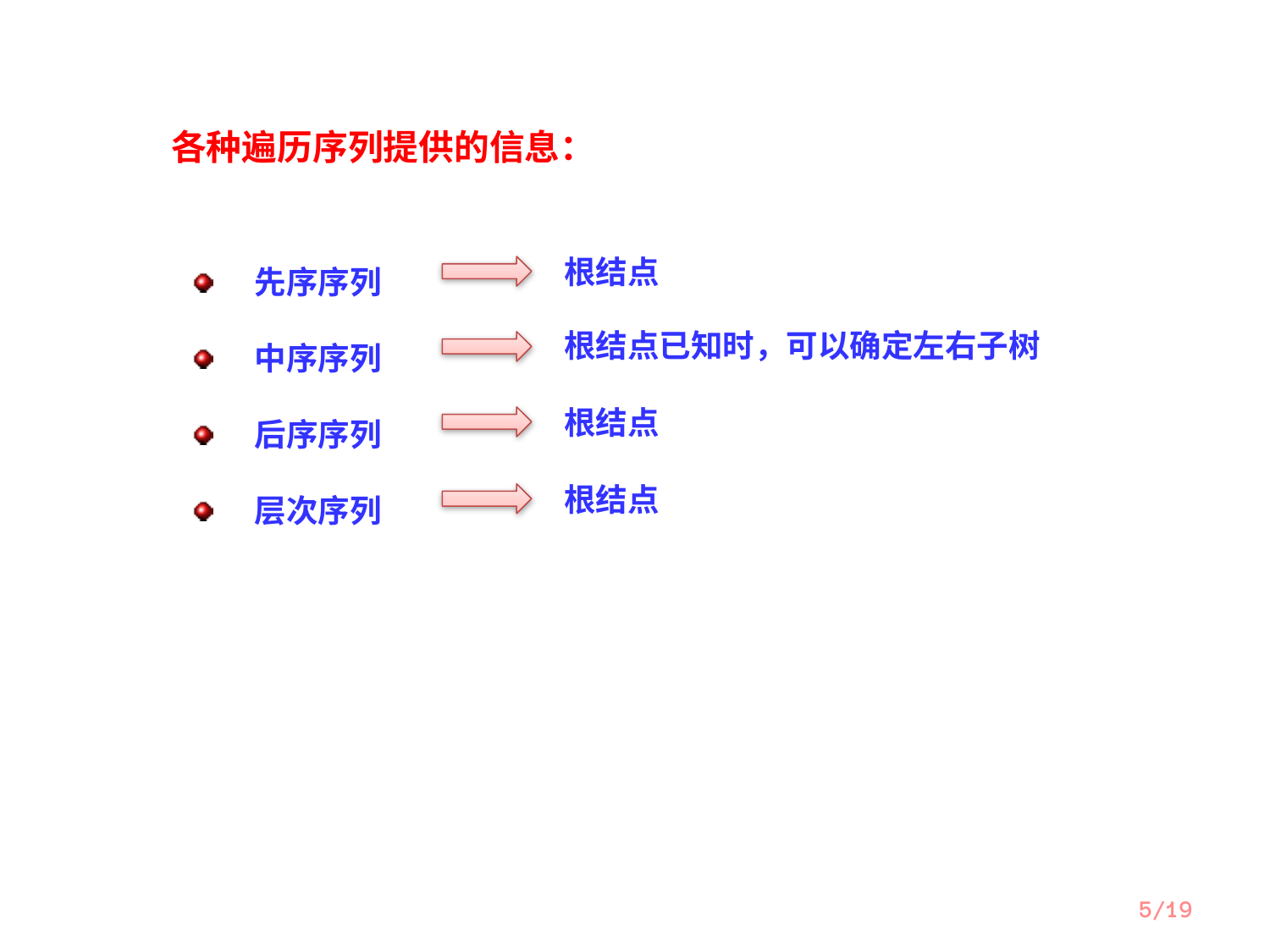

各种遍历序列提供的信息：
先序序列
中序序列
后序序列
层次序列
根结点

根结点已知时，可以确定左右子树

根结点

根结点

5/19